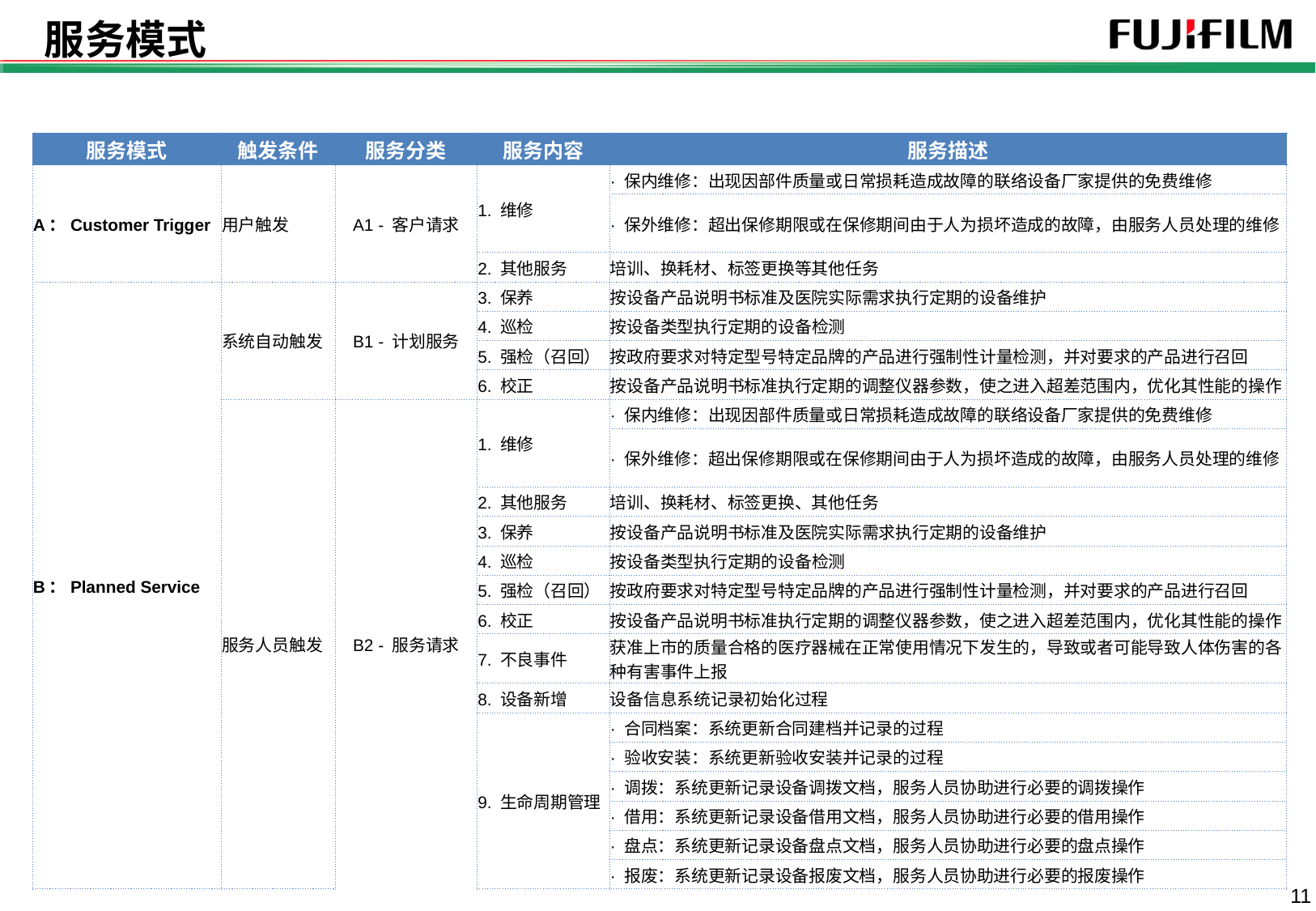

# 服务模式

| 服务模式 | 触发条件 | 服务分类 | 服务内容 | 服务描述 |
| --- | --- | --- | --- | --- |
| A：Customer Trigger | 用户触发 | A1 - 客户请求 | 1. 维修 | · 保内维修：出现因部件质量或日常损耗造成故障的联络设备厂家提供的免费维修 |
|  |  |  |  | · 保外维修：超出保修期限或在保修期间由于人为损坏造成的故障，由服务人员处理的维修 |
|  |  |  | 2. 其他服务 | 培训、换耗材、标签更换等其他任务 |
| B：Planned Service | 系统自动触发 | B1 - 计划服务 | 3. 保养 | 按设备产品说明书标准及医院实际需求执行定期的设备维护 |
|  |  |  | 4. 巡检 | 按设备类型执行定期的设备检测 |
|  |  |  | 5. 强检（召回） | 按政府要求对特定型号特定品牌的产品进行强制性计量检测，并对要求的产品进行召回 |
|  |  |  | 6. 校正 | 按设备产品说明书标准执行定期的调整仪器参数，使之进入超差范围内，优化其性能的操作 |
|  | 服务人员触发 | B2 - 服务请求 | 1. 维修 | · 保内维修：出现因部件质量或日常损耗造成故障的联络设备厂家提供的免费维修 |
|  |  |  |  | · 保外维修：超出保修期限或在保修期间由于人为损坏造成的故障，由服务人员处理的维修 |
|  |  |  | 2. 其他服务 | 培训、换耗材、标签更换、其他任务 |
|  |  |  | 3. 保养 | 按设备产品说明书标准及医院实际需求执行定期的设备维护 |
|  |  |  | 4. 巡检 | 按设备类型执行定期的设备检测 |
|  |  |  | 5. 强检（召回） | 按政府要求对特定型号特定品牌的产品进行强制性计量检测，并对要求的产品进行召回 |
|  |  |  | 6. 校正 | 按设备产品说明书标准执行定期的调整仪器参数，使之进入超差范围内，优化其性能的操作 |
|  |  |  | 7. 不良事件 | 获准上市的质量合格的医疗器械在正常使用情况下发生的，导致或者可能导致人体伤害的各种有害事件上报 |
|  |  |  | 8. 设备新增 | 设备信息系统记录初始化过程 |
|  |  |  | 9. 生命周期管理 | · 合同档案：系统更新合同建档并记录的过程 |
|  |  |  |  | · 验收安装：系统更新验收安装并记录的过程 |
|  |  |  |  | · 调拨：系统更新记录设备调拨文档，服务人员协助进行必要的调拨操作 |
|  |  |  |  | · 借用：系统更新记录设备借用文档，服务人员协助进行必要的借用操作 |
|  |  |  |  | · 盘点：系统更新记录设备盘点文档，服务人员协助进行必要的盘点操作 |
|  |  |  |  | · 报废：系统更新记录设备报废文档，服务人员协助进行必要的报废操作 |